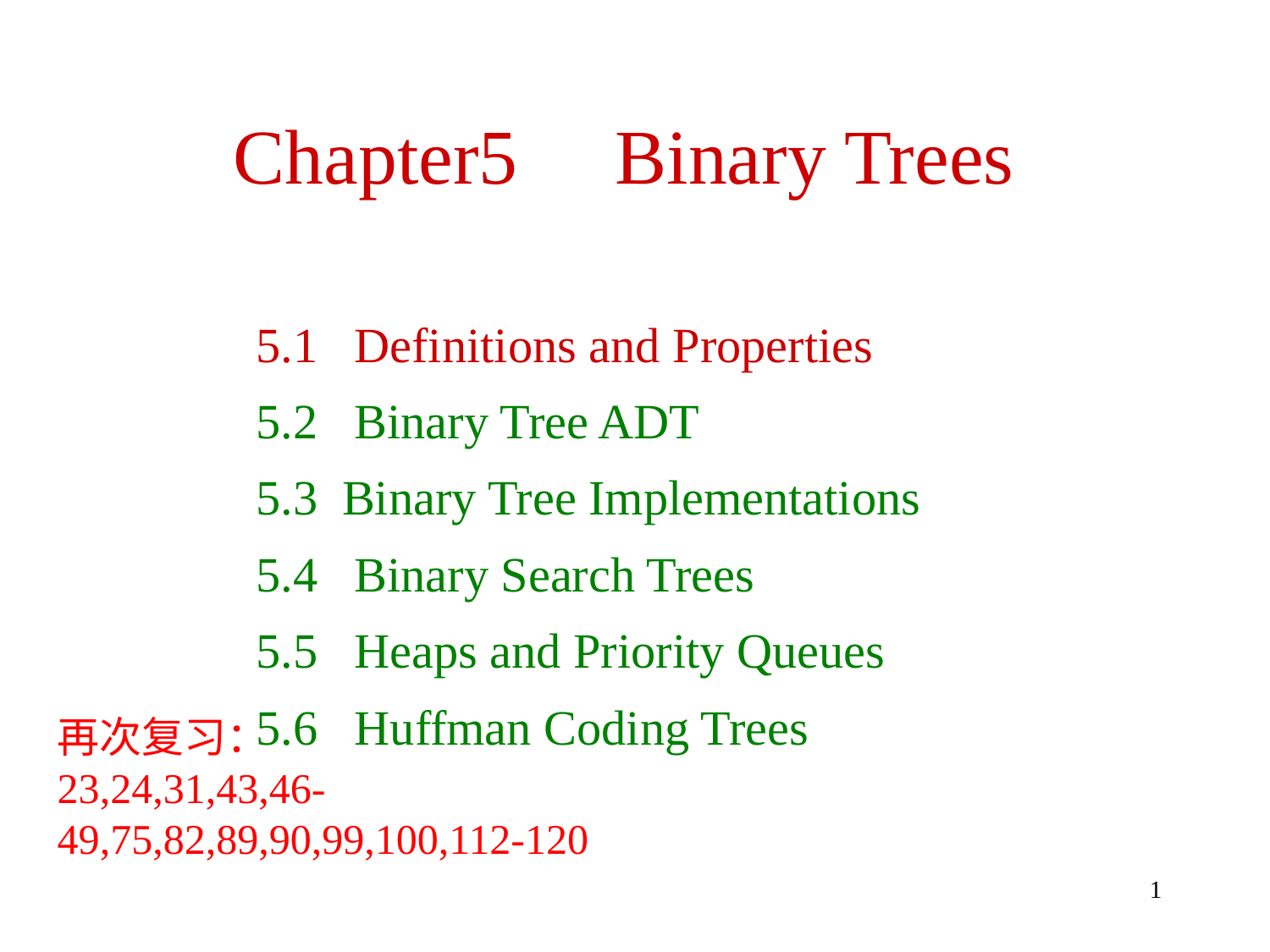

# Chapter5     Binary Trees
5.1   Definitions and Properties
5.2   Binary Tree ADT
5.3  Binary Tree Implementations
5.4   Binary Search Trees
5.5   Heaps and Priority Queues
5.6   Huffman Coding Trees
再次复习：
23,24,31,43,46-49,75,82,89,90,99,100,112-120
1